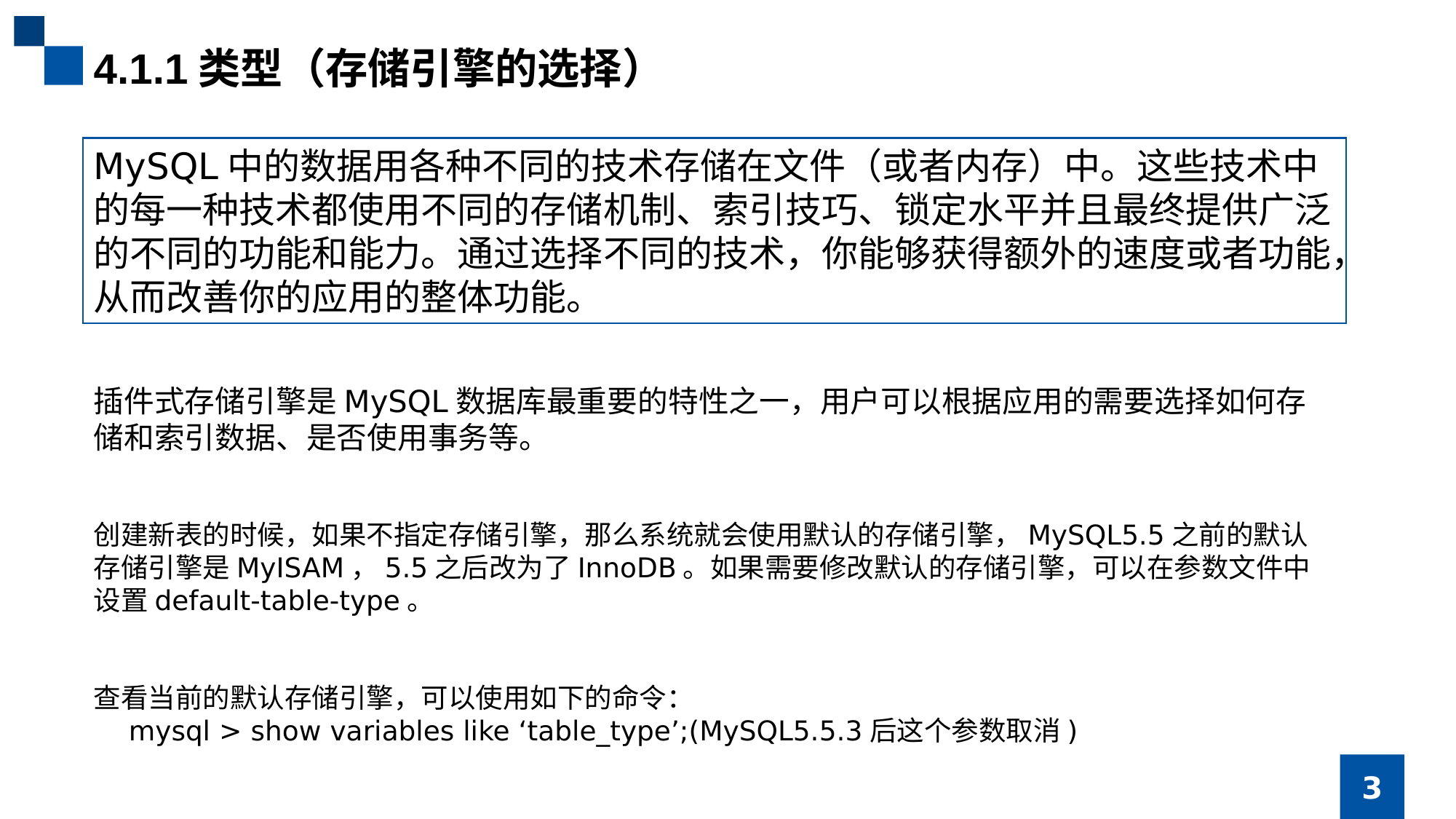

4.1.1类型（存储引擎的选择）
MySQL中的数据用各种不同的技术存储在文件（或者内存）中。这些技术中的每一种技术都使用不同的存储机制、索引技巧、锁定水平并且最终提供广泛的不同的功能和能力。通过选择不同的技术，你能够获得额外的速度或者功能，从而改善你的应用的整体功能。
插件式存储引擎是MySQL数据库最重要的特性之一，用户可以根据应用的需要选择如何存储和索引数据、是否使用事务等。
创建新表的时候，如果不指定存储引擎，那么系统就会使用默认的存储引擎，MySQL5.5之前的默认存储引擎是MyISAM，5.5之后改为了InnoDB。如果需要修改默认的存储引擎，可以在参数文件中设置default-table-type。
查看当前的默认存储引擎，可以使用如下的命令：
    mysql > show variables like ‘table_type’;(MySQL5.5.3后这个参数取消)
3